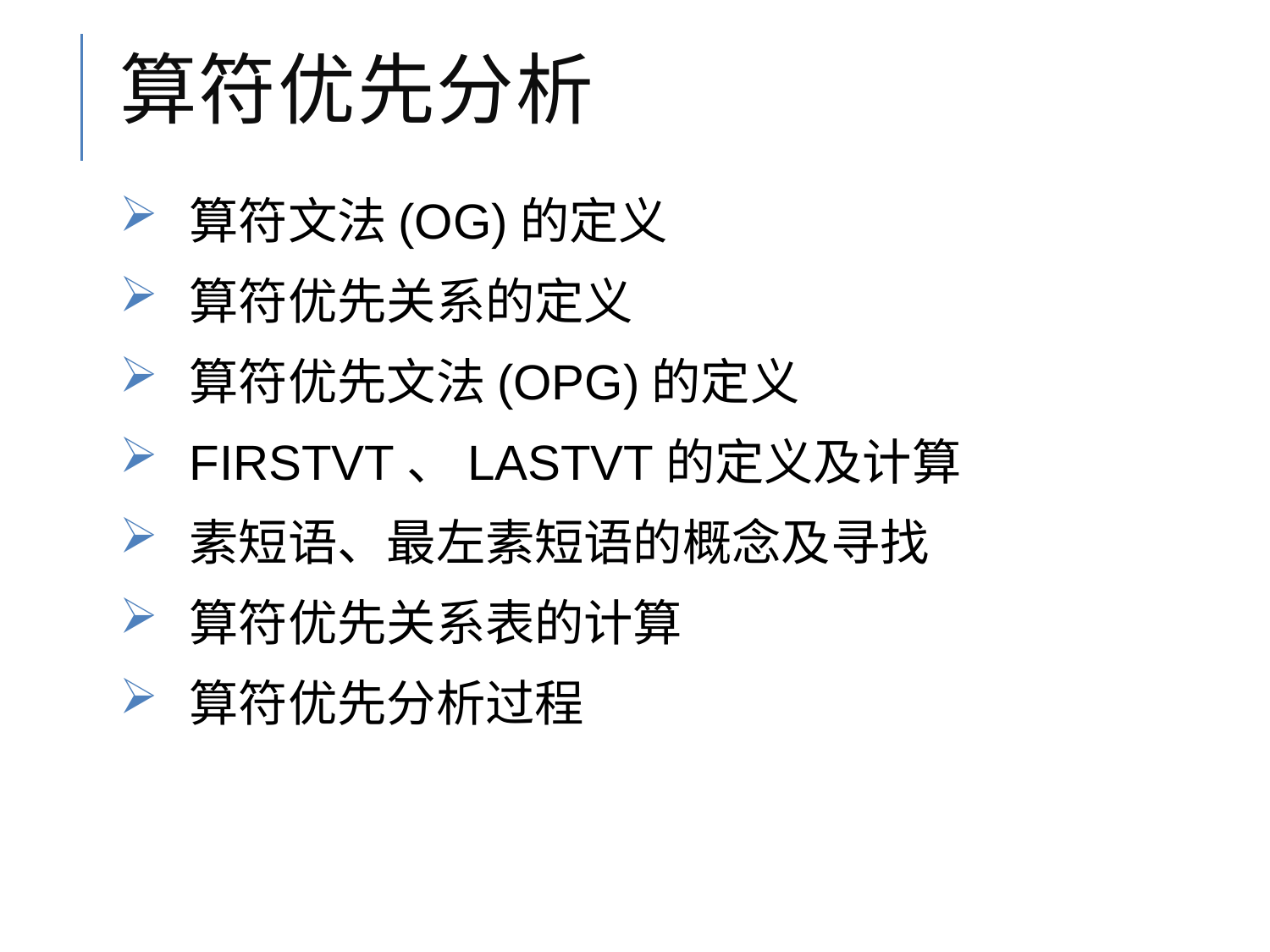

# 算符优先分析
算符文法(OG)的定义
算符优先关系的定义
算符优先文法(OPG)的定义
FIRSTVT、LASTVT的定义及计算
素短语、最左素短语的概念及寻找
算符优先关系表的计算
算符优先分析过程

20